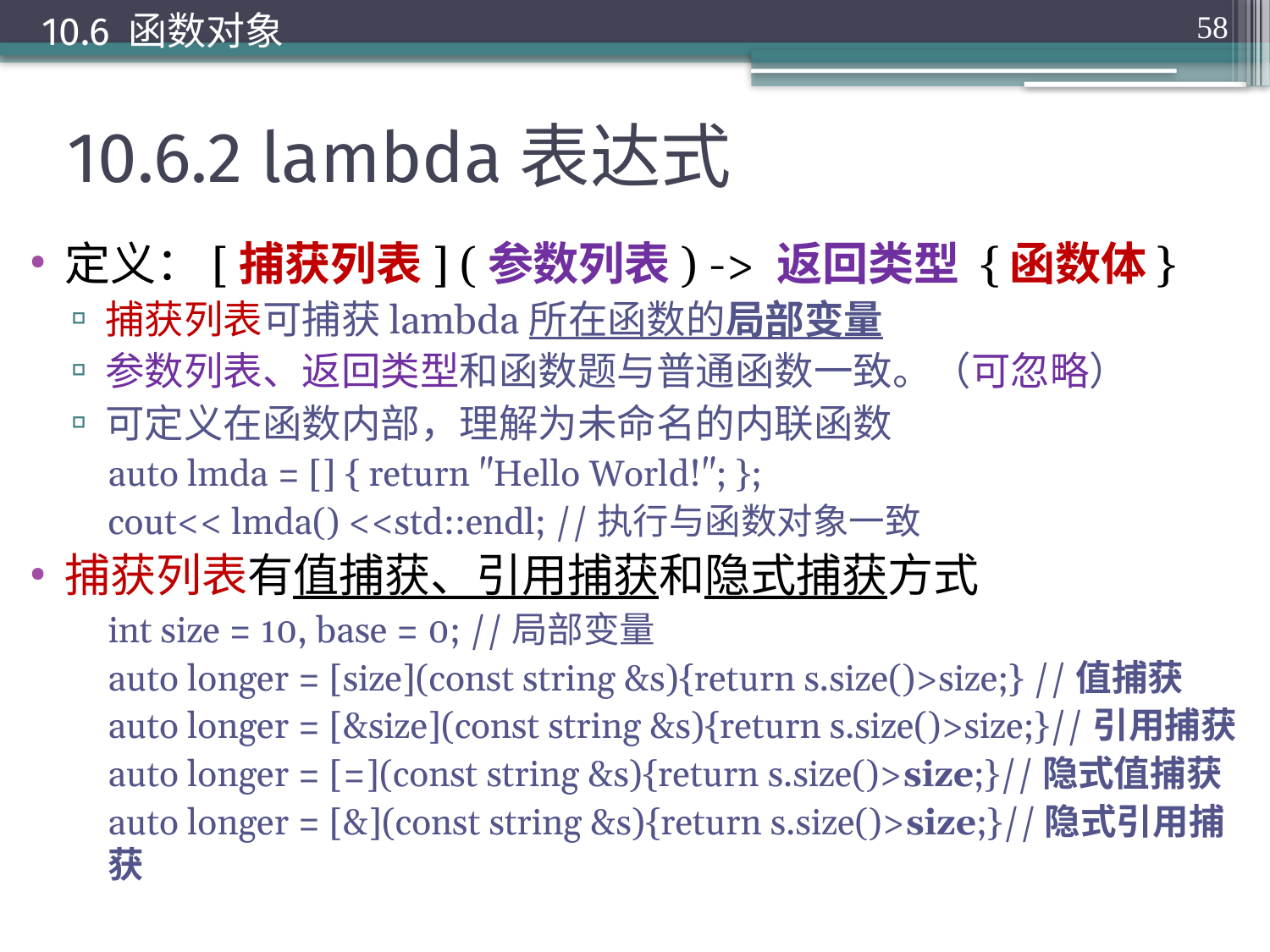

10.6 函数对象
58
# 10.6.2 lambda表达式
定义：[捕获列表] (参数列表) -> 返回类型 {函数体}
捕获列表可捕获lambda所在函数的局部变量
参数列表、返回类型和函数题与普通函数一致。（可忽略）
可定义在函数内部，理解为未命名的内联函数
auto lmda = [] { return "Hello World!"; };
cout<< lmda() <<std::endl; //执行与函数对象一致
捕获列表有值捕获、引用捕获和隐式捕获方式
int size = 10, base = 0; //局部变量
auto longer = [size](const string &s){return s.size()>size;} //值捕获
auto longer = [&size](const string &s){return s.size()>size;}//引用捕获
auto longer = [=](const string &s){return s.size()>size;}//隐式值捕获
auto longer = [&](const string &s){return s.size()>size;}//隐式引用捕获